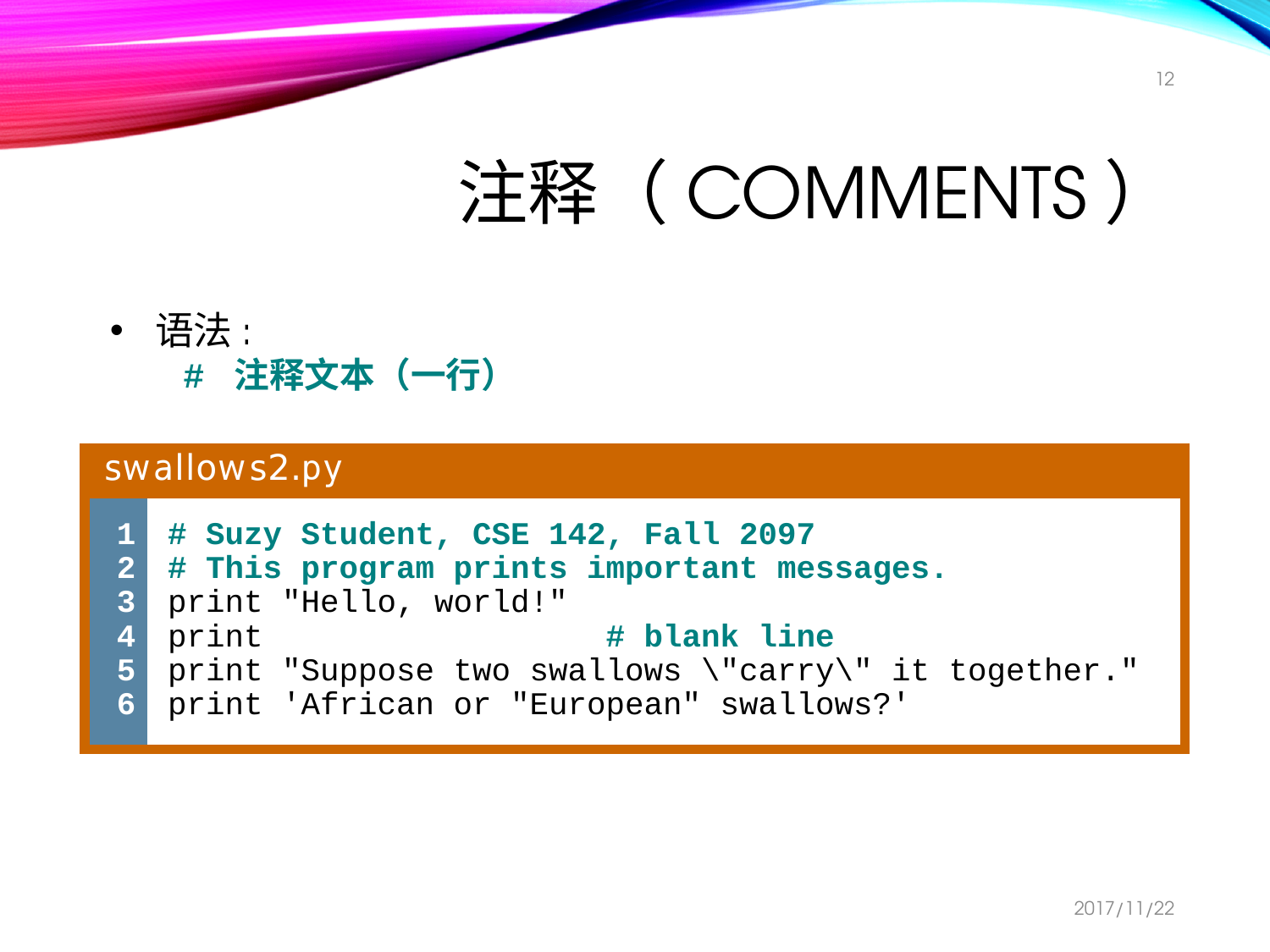

12
# 注释（Comments）
语法:
# 注释文本（一行）
| swallows2.py |  |
| --- | --- |
| 1 2 3 4 5 6 | # Suzy Student, CSE 142, Fall 2097 # This program prints important messages. print "Hello, world!" print # blank line print "Suppose two swallows \"carry\" it together." print 'African or "European" swallows?' |
2017/11/22